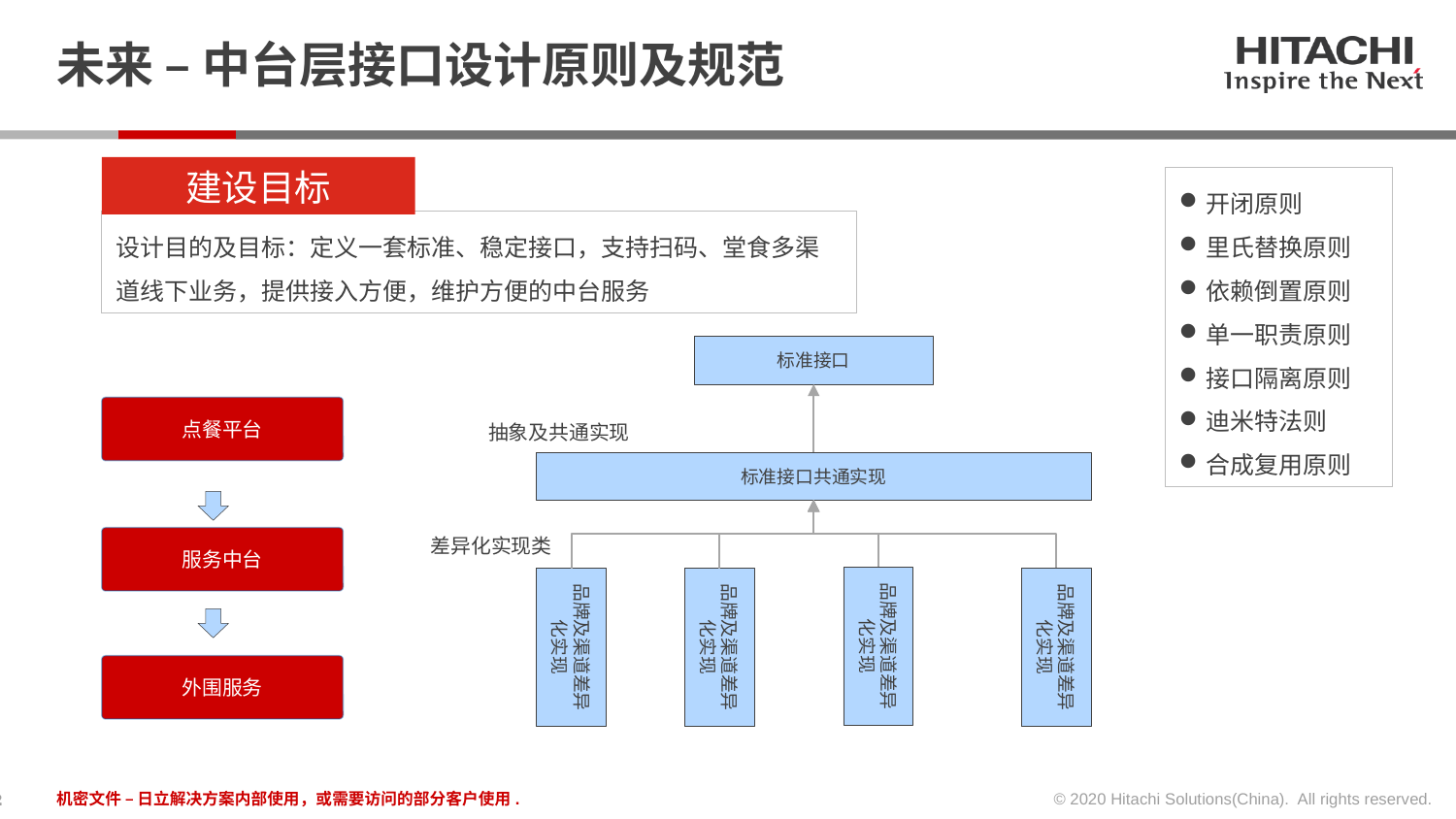

# 未来 – 中台层接口设计原则及规范
建设目标
开闭原则
里氏替换原则
依赖倒置原则
单一职责原则
接口隔离原则
迪米特法则
合成复用原则
设计目的及目标：定义一套标准、稳定接口，支持扫码、堂食多渠道线下业务，提供接入方便，维护方便的中台服务
标准接口
点餐平台
抽象及共通实现
标准接口共通实现

差异化实现类
服务中台
品牌及渠道差异化实现
品牌及渠道差异化实现
品牌及渠道差异化实现
品牌及渠道差异化实现

外围服务